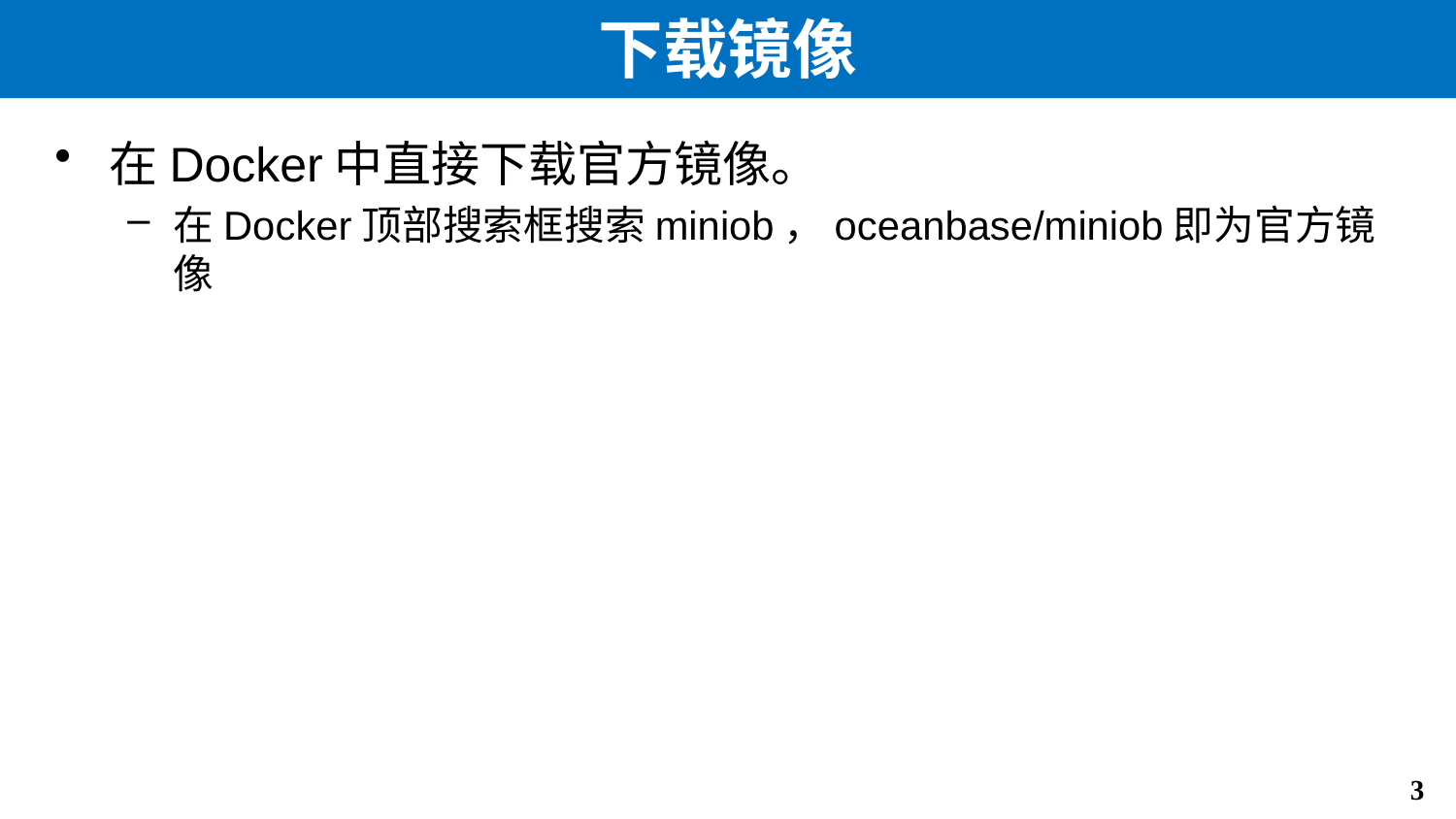

# 下载镜像
在Docker中直接下载官方镜像。
在Docker顶部搜索框搜索miniob，oceanbase/miniob即为官方镜像

点击打开后，选择pull并run即可运行